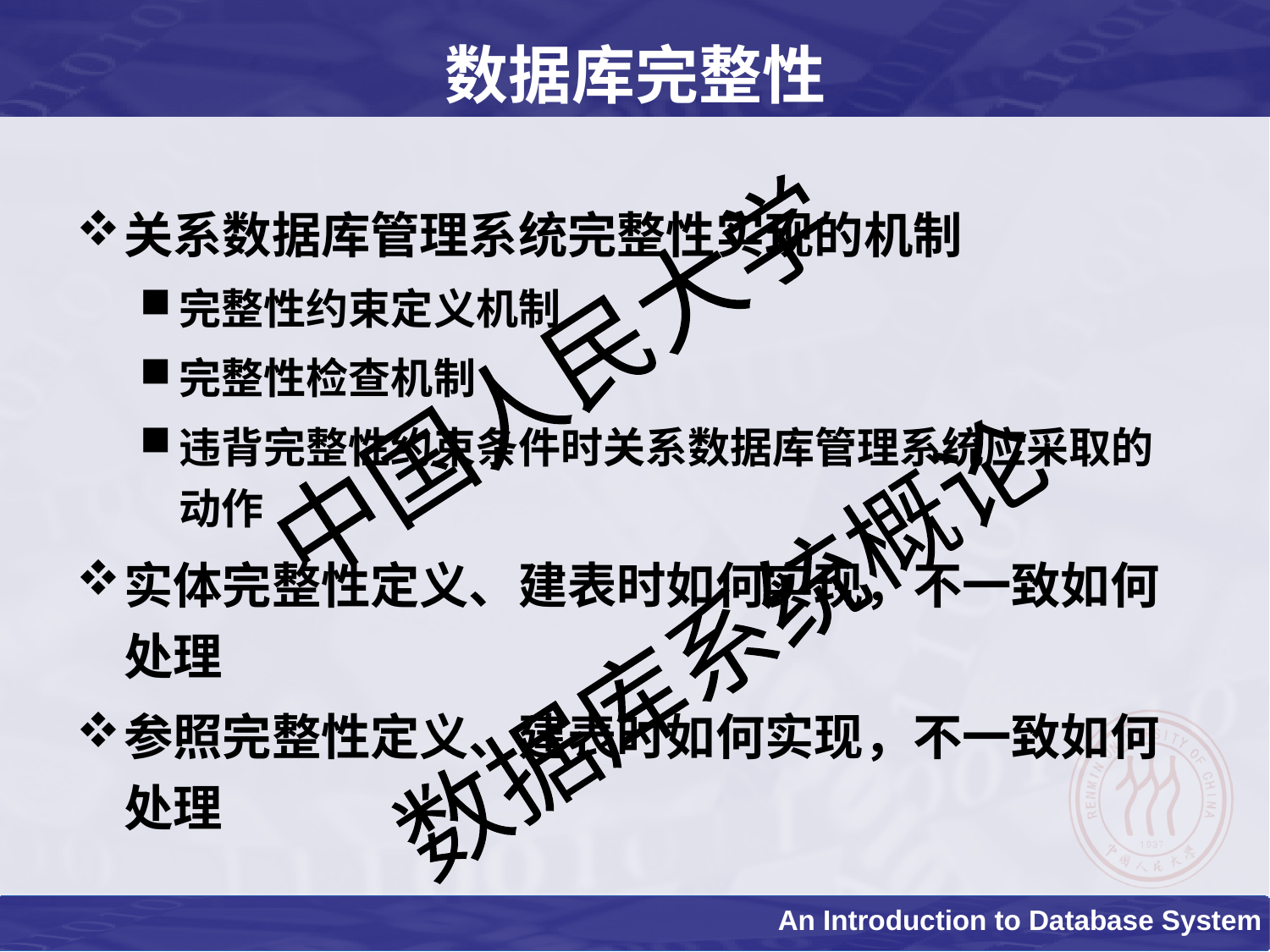

数据库完整性
关系数据库管理系统完整性实现的机制
完整性约束定义机制
完整性检查机制
违背完整性约束条件时关系数据库管理系统应采取的动作
实体完整性定义、建表时如何实现，不一致如何处理
参照完整性定义、建表时如何实现，不一致如何处理